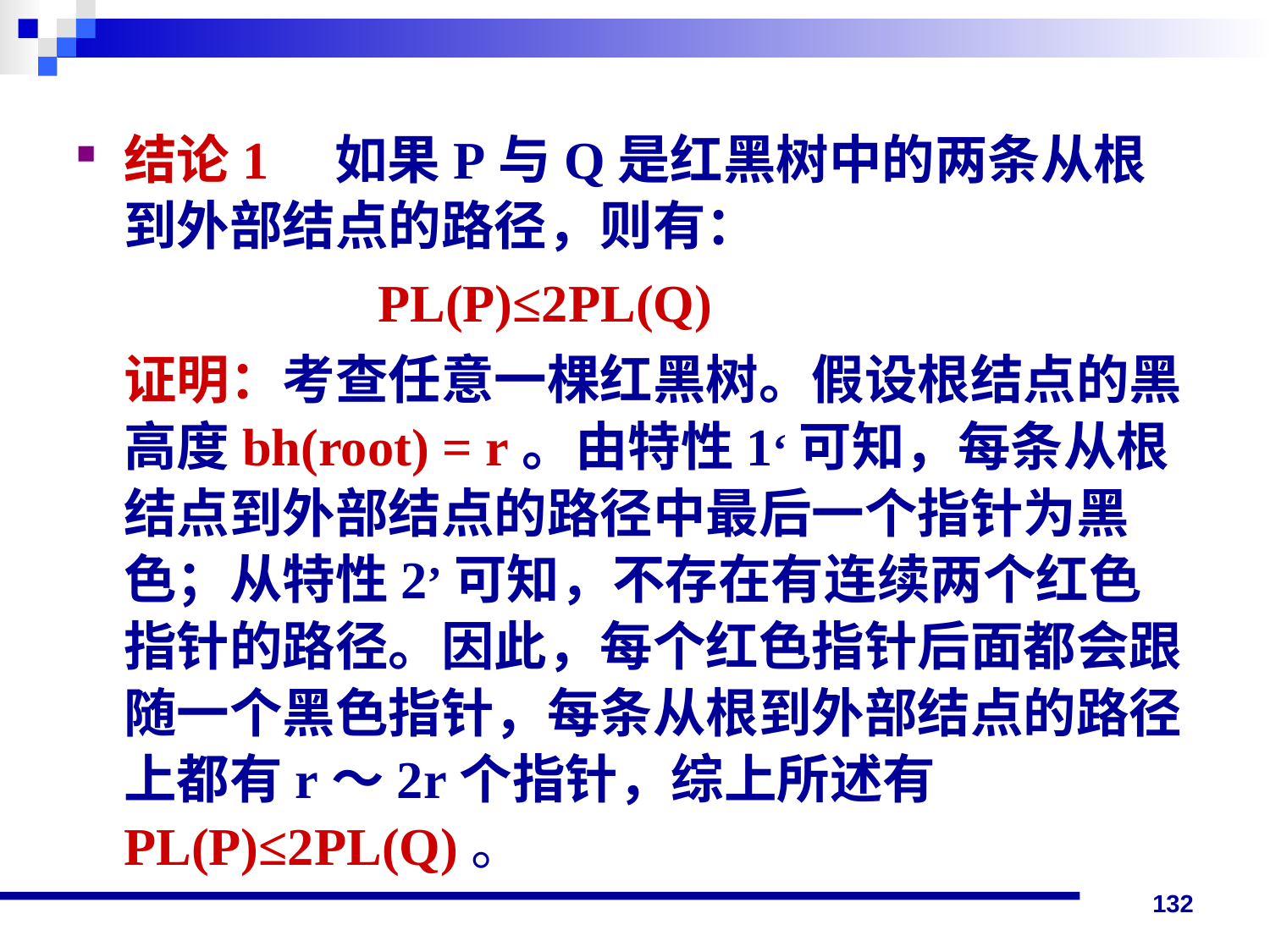

结论1    如果P与Q是红黑树中的两条从根到外部结点的路径，则有：
			PL(P)≤2PL(Q)
	证明：考查任意一棵红黑树。假设根结点的黑高度bh(root) = r。由特性1‘可知，每条从根结点到外部结点的路径中最后一个指针为黑色；从特性2’可知，不存在有连续两个红色指针的路径。因此，每个红色指针后面都会跟随一个黑色指针，每条从根到外部结点的路径上都有r～2r个指针，综上所述有 PL(P)≤2PL(Q)。
132